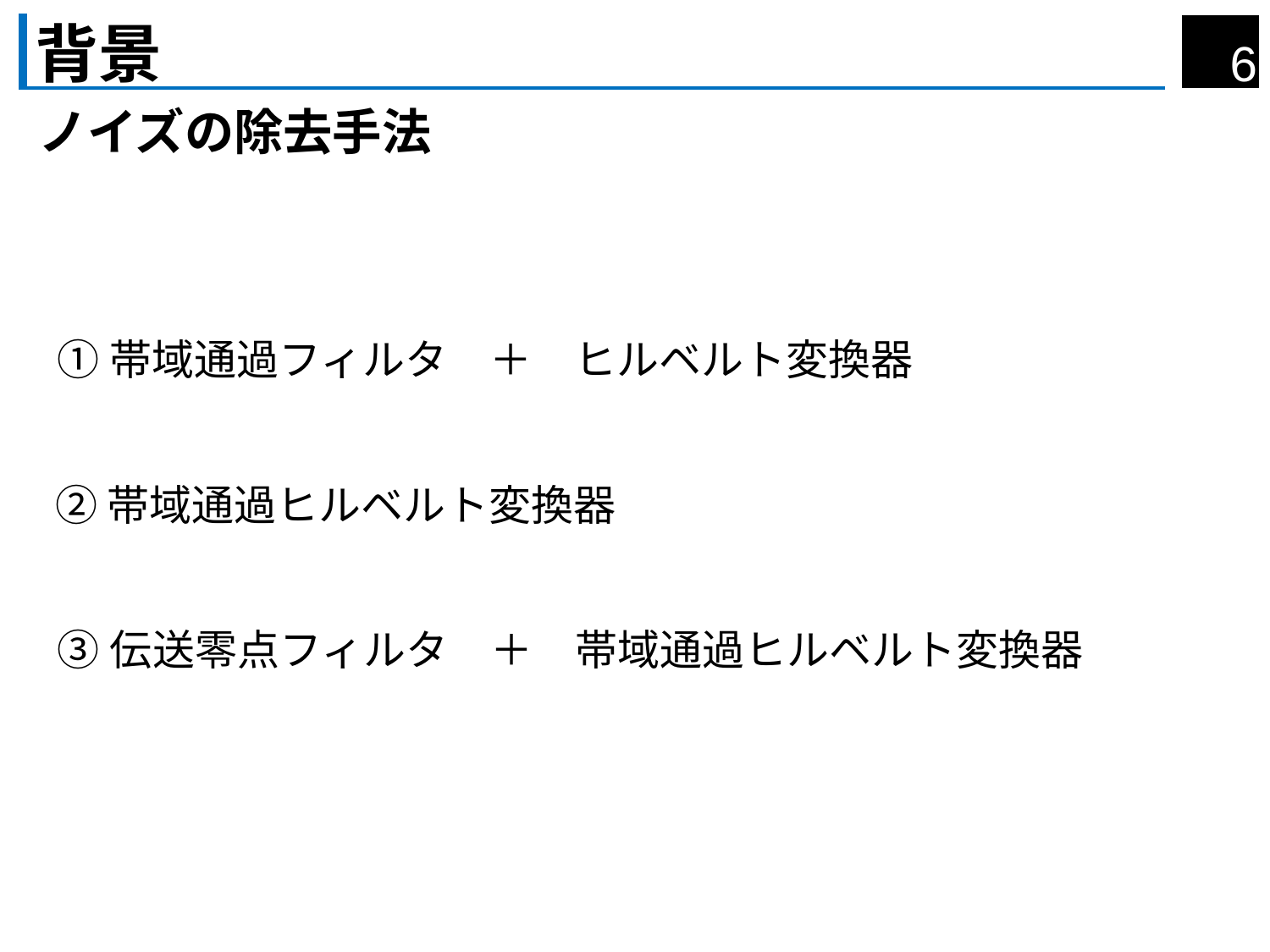

# 背景
ノイズの除去手法
①帯域通過フィルタ　＋　ヒルベルト変換器
②帯域通過ヒルベルト変換器
③伝送零点フィルタ　＋　帯域通過ヒルベルト変換器